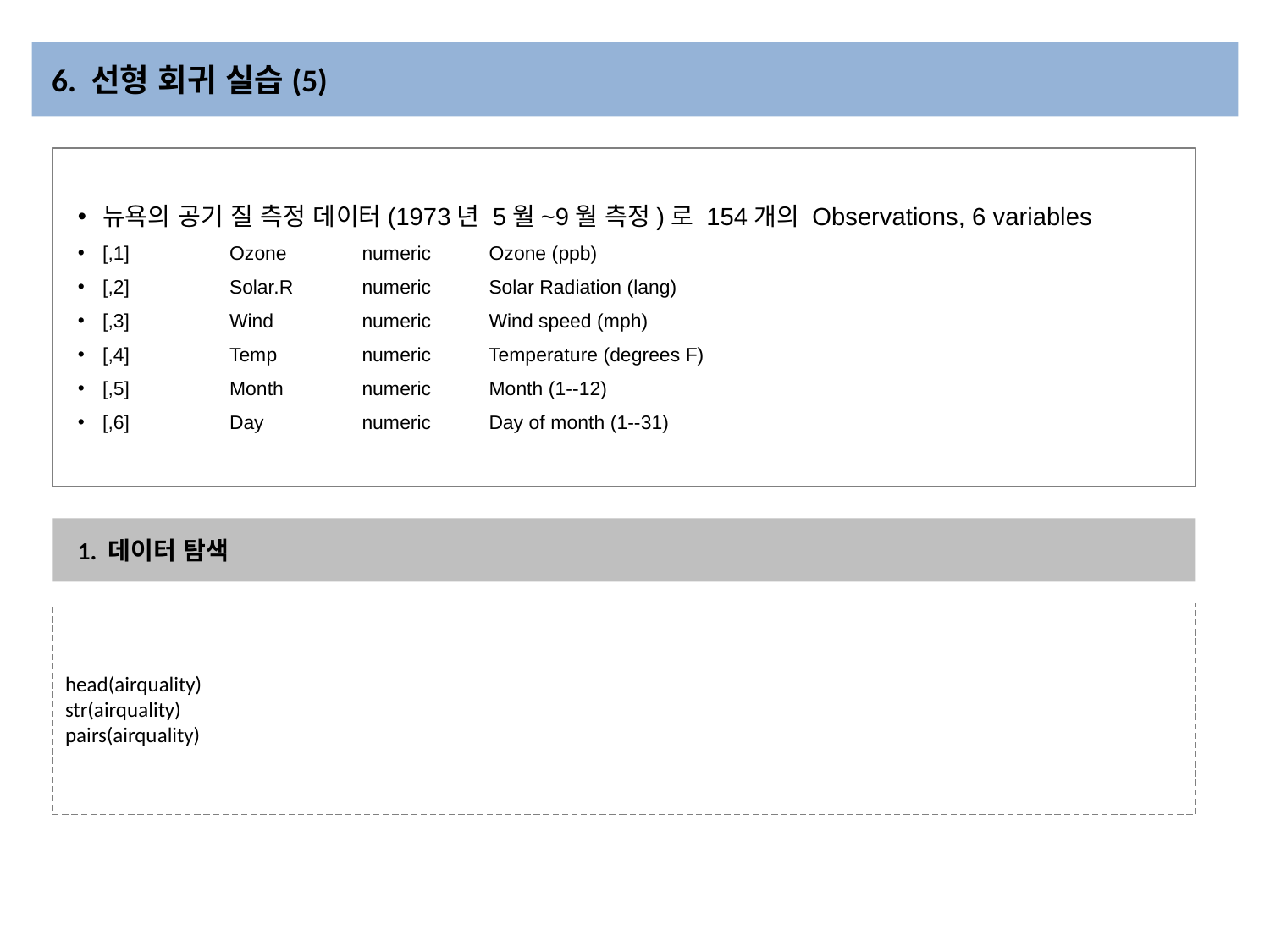

# 6. 선형 회귀 실습(5)
뉴욕의 공기 질 측정 데이터(1973년 5월~9월 측정)로 154개의 Observations, 6 variables
[,1]	Ozone	 numeric	 Ozone (ppb)
[,2]	Solar.R	 numeric	 Solar Radiation (lang)
[,3]	Wind	 numeric	 Wind speed (mph)
[,4]	Temp	 numeric	 Temperature (degrees F)
[,5]	Month	 numeric	 Month (1--12)
[,6]	Day	 numeric	 Day of month (1--31)
1. 데이터 탐색
head(airquality)
str(airquality)
pairs(airquality)